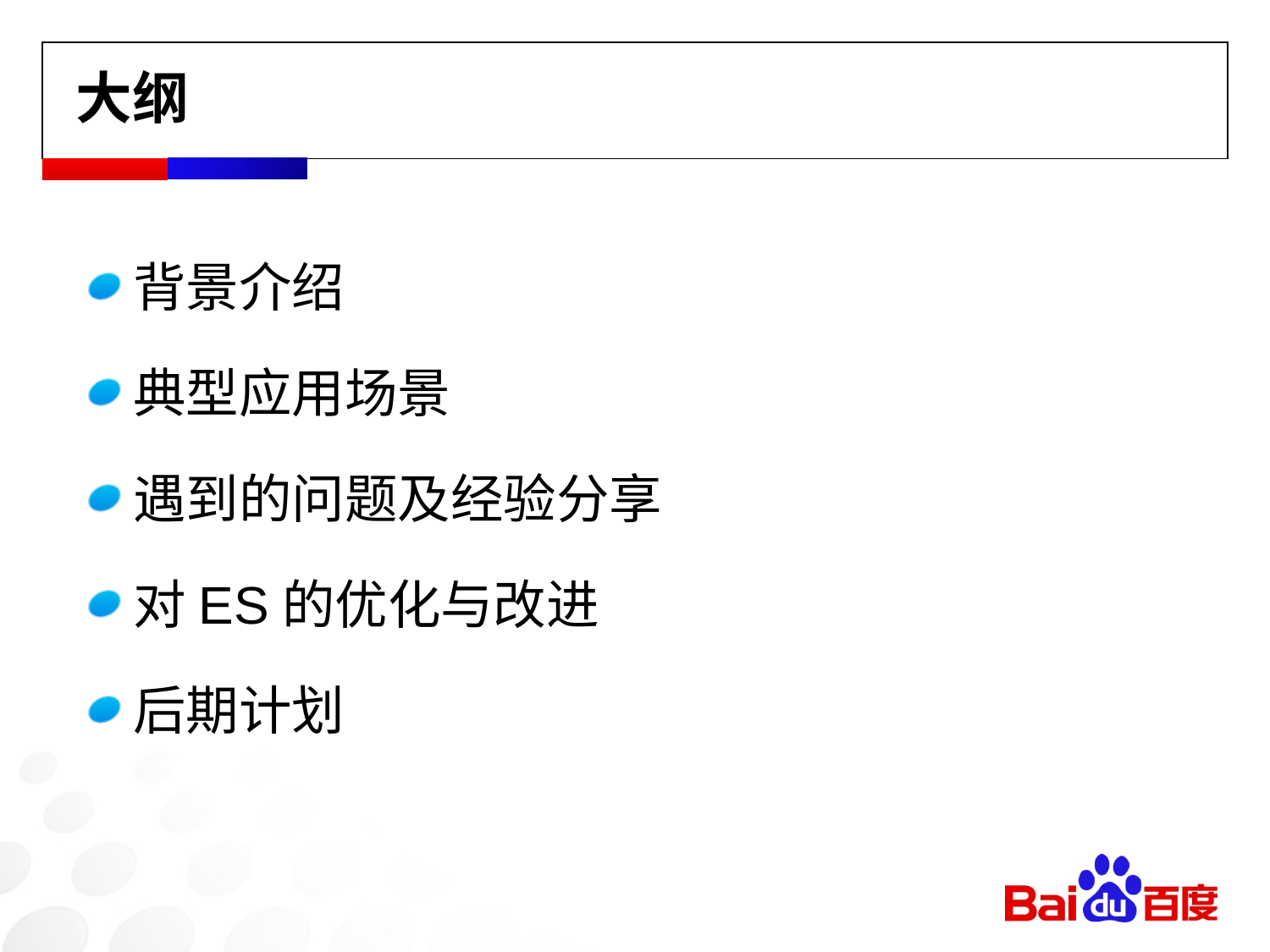

大纲
背景介绍
典型应用场景
遇到的问题及经验分享
对ES的优化与改进
后期计划